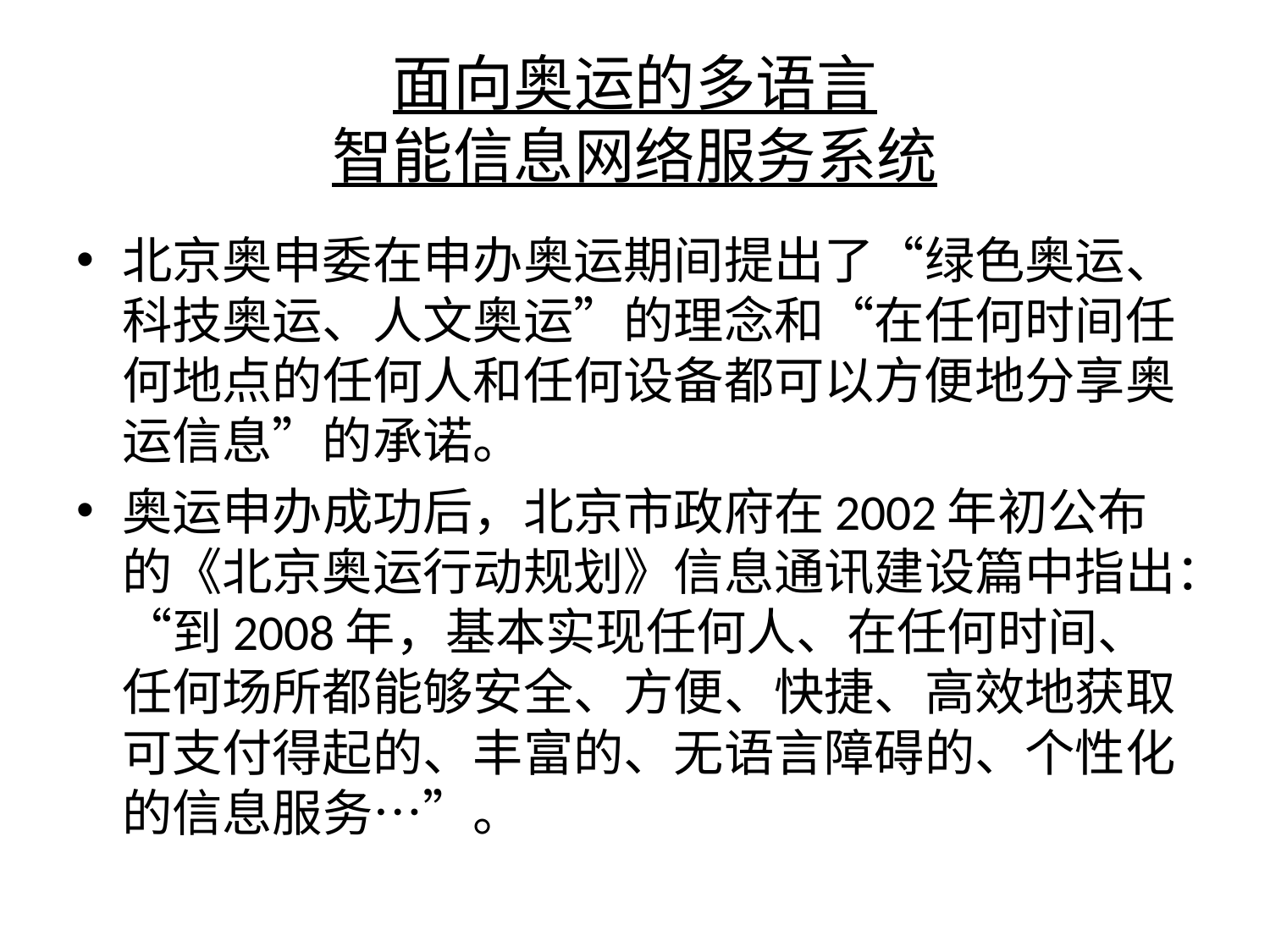

# 面向奥运的多语言 智能信息网络服务系统
北京奥申委在申办奥运期间提出了“绿色奥运、科技奥运、人文奥运”的理念和“在任何时间任何地点的任何人和任何设备都可以方便地分享奥运信息”的承诺。
奥运申办成功后，北京市政府在2002年初公布的《北京奥运行动规划》信息通讯建设篇中指出：“到2008年，基本实现任何人、在任何时间、任何场所都能够安全、方便、快捷、高效地获取可支付得起的、丰富的、无语言障碍的、个性化的信息服务…”。